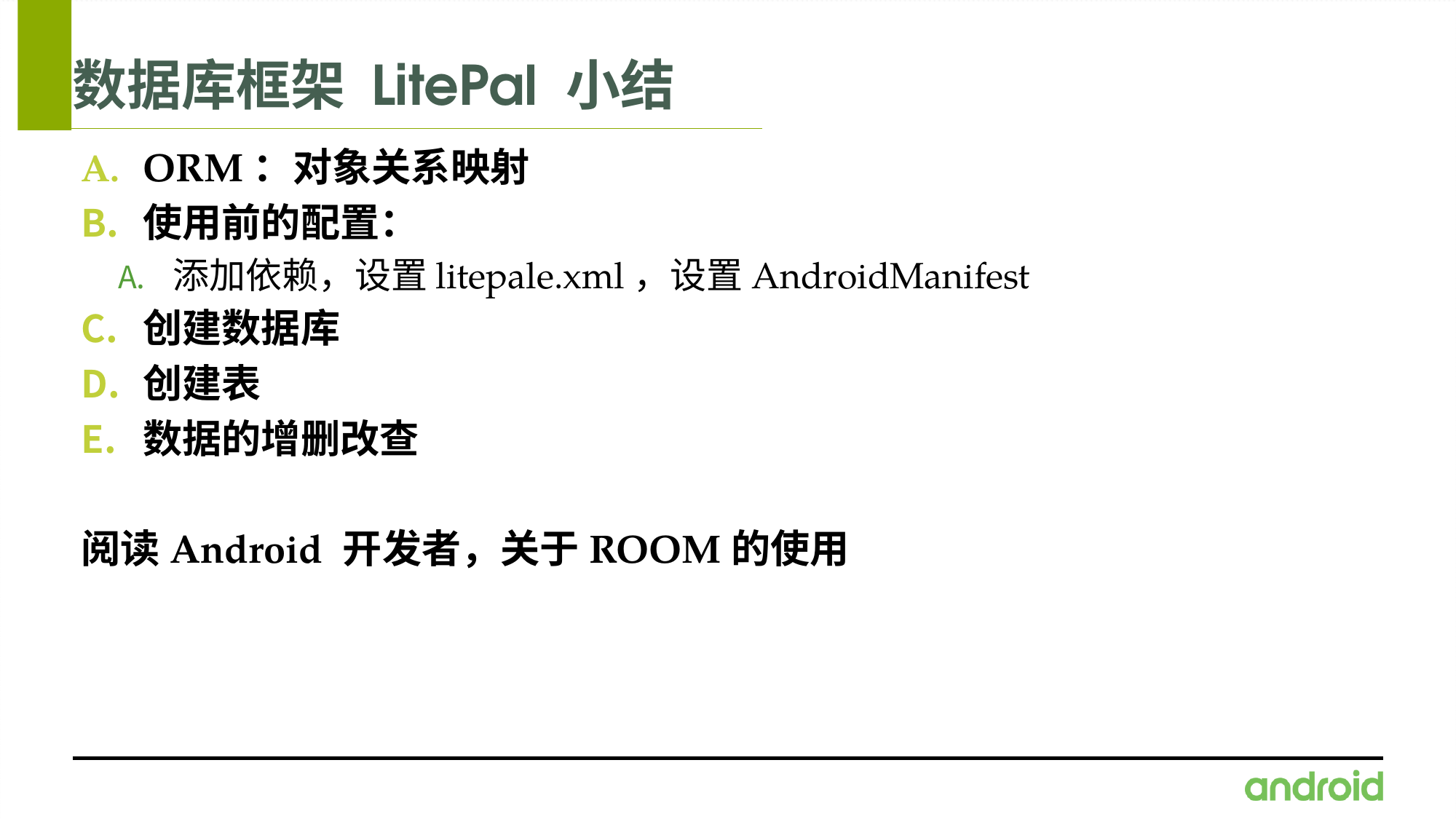

# 数据库框架 LitePal 小结
ORM：对象关系映射
使用前的配置：
添加依赖，设置litepale.xml，设置AndroidManifest
创建数据库
创建表
数据的增删改查

阅读Android 开发者，关于ROOM的使用